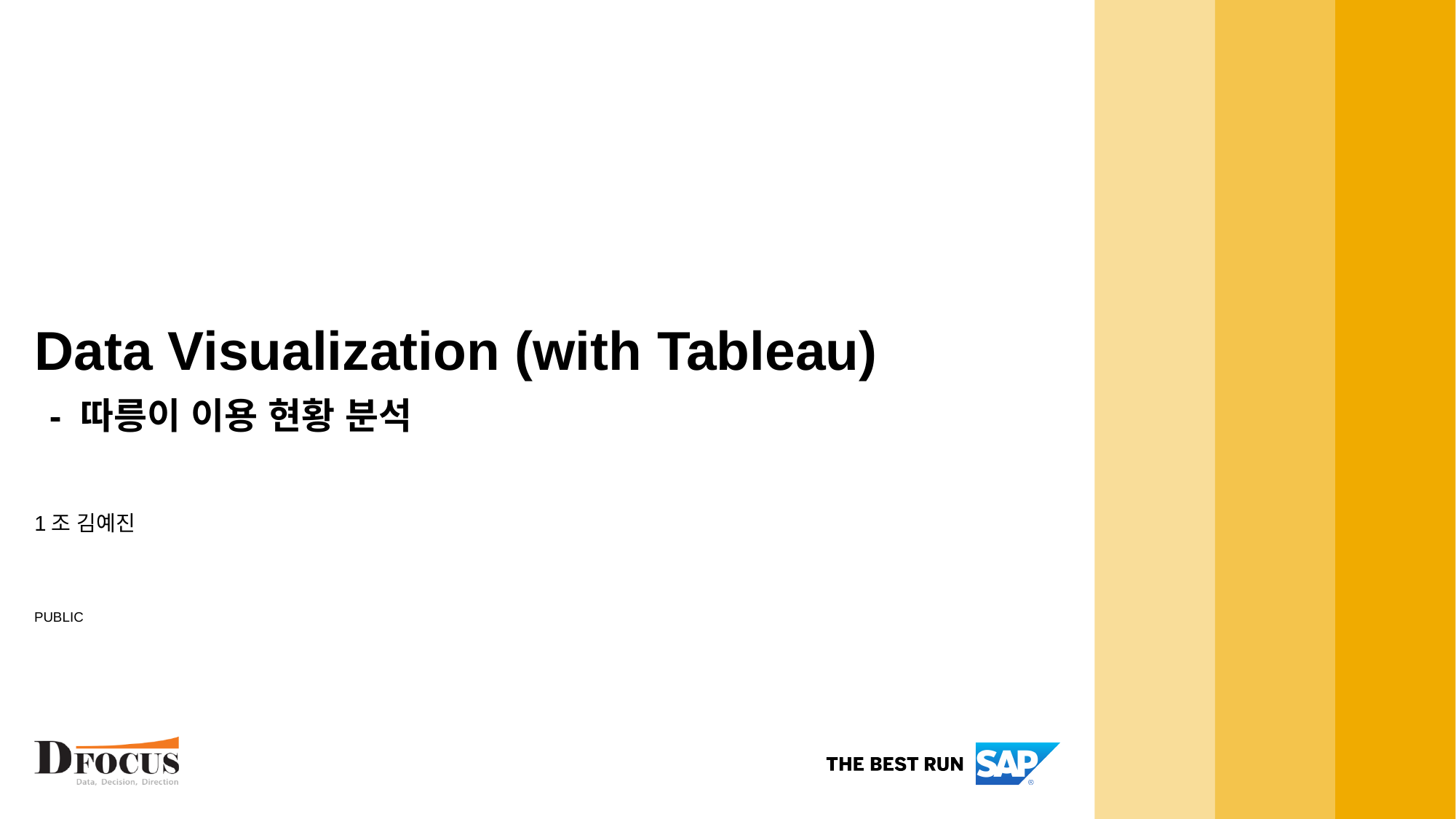

# Data Visualization (with Tableau) - 따릉이 이용 현황 분석
1조 김예진